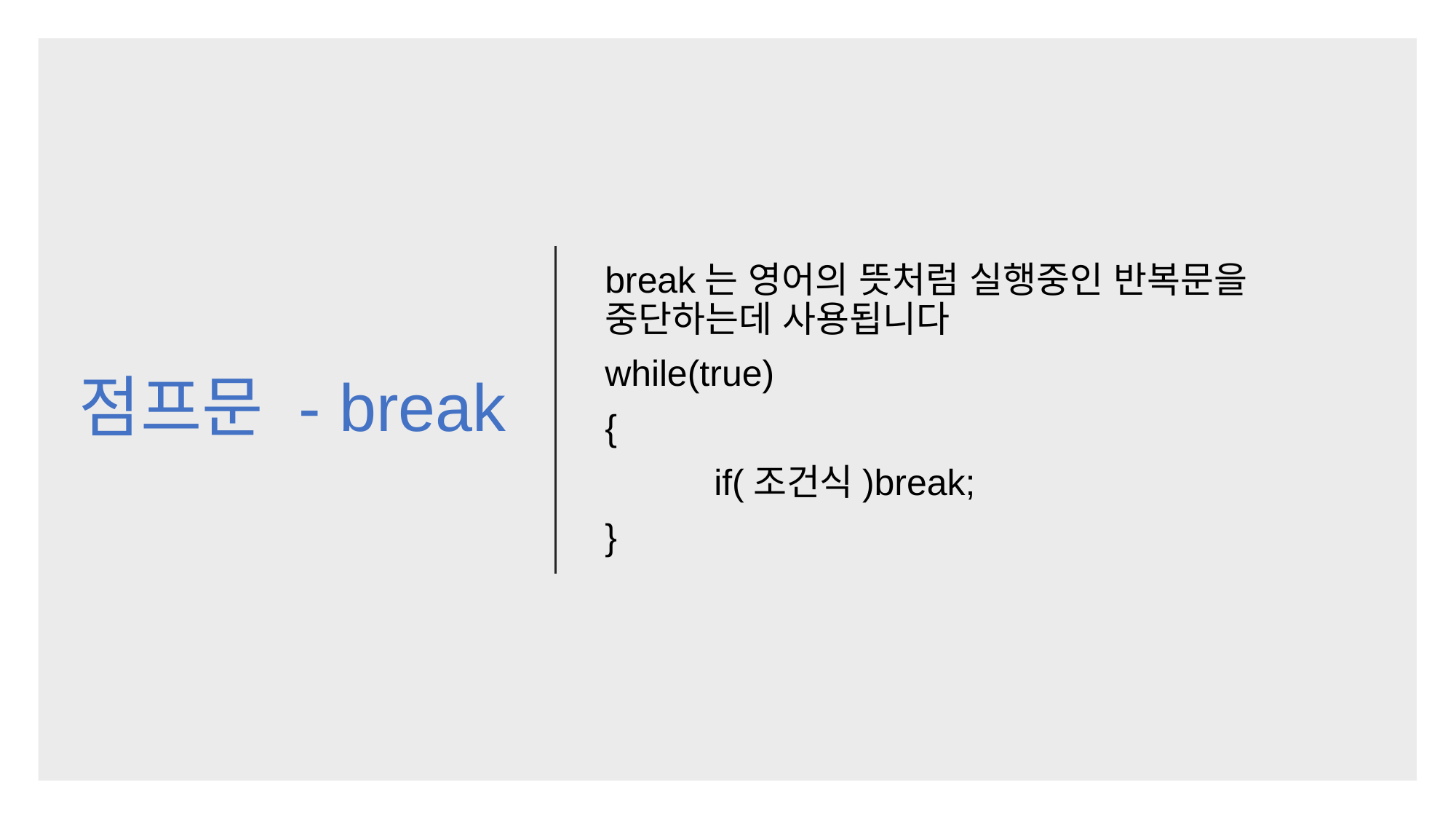

# 점프문 - break
break는 영어의 뜻처럼 실행중인 반복문을 중단하는데 사용됩니다
while(true)
{
	if(조건식)break;
}